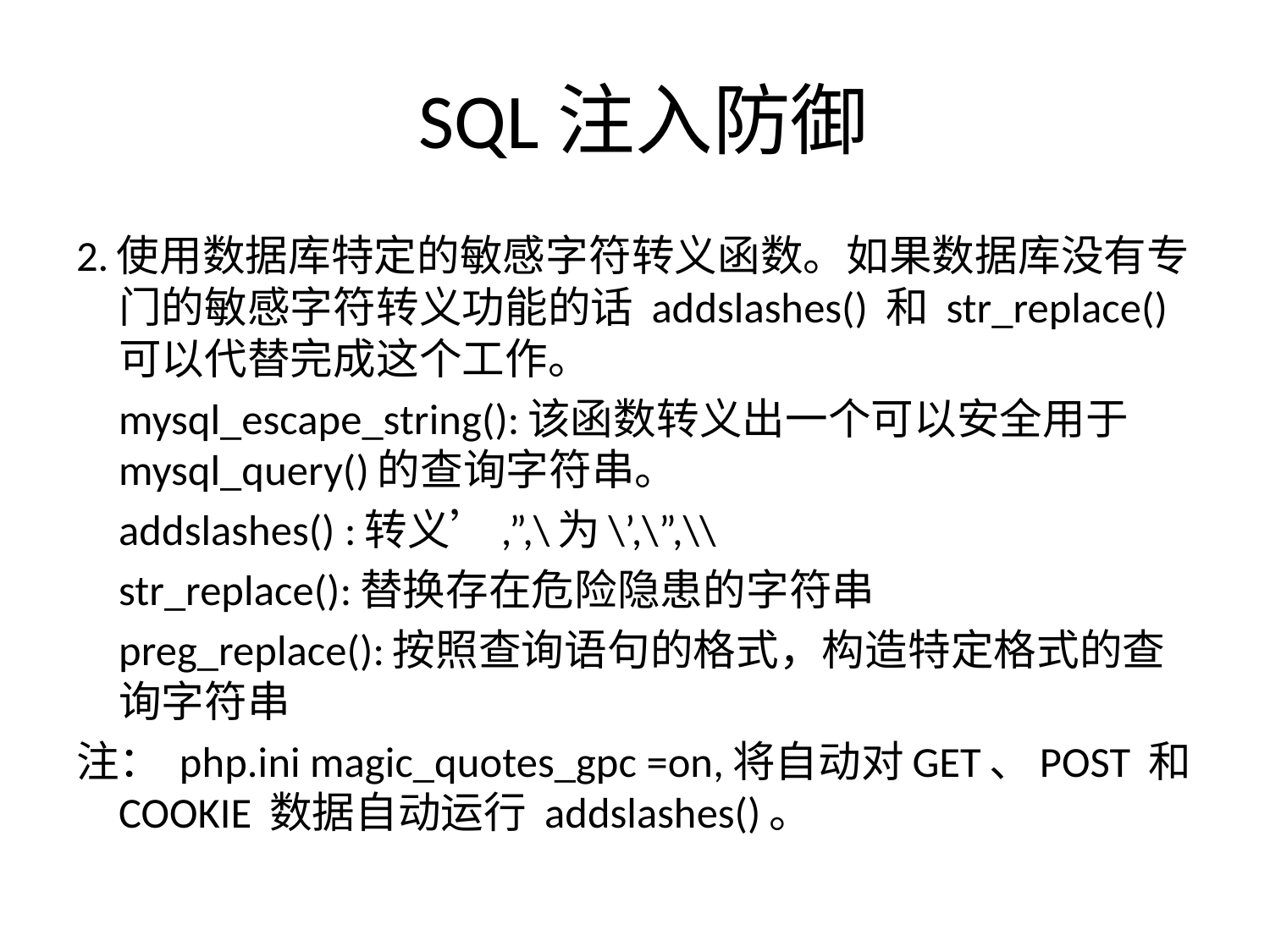

# SQL注入防御
2.使用数据库特定的敏感字符转义函数。如果数据库没有专门的敏感字符转义功能的话 addslashes() 和 str_replace() 可以代替完成这个工作。
	mysql_escape_string():该函数转义出一个可以安全用于mysql_query()的查询字符串。
	addslashes() :转义’,”,\为\’,\”,\\
	str_replace():替换存在危险隐患的字符串
	preg_replace():按照查询语句的格式，构造特定格式的查询字符串
注： php.ini magic_quotes_gpc =on,将自动对GET、POST 和 COOKIE 数据自动运行 addslashes()。